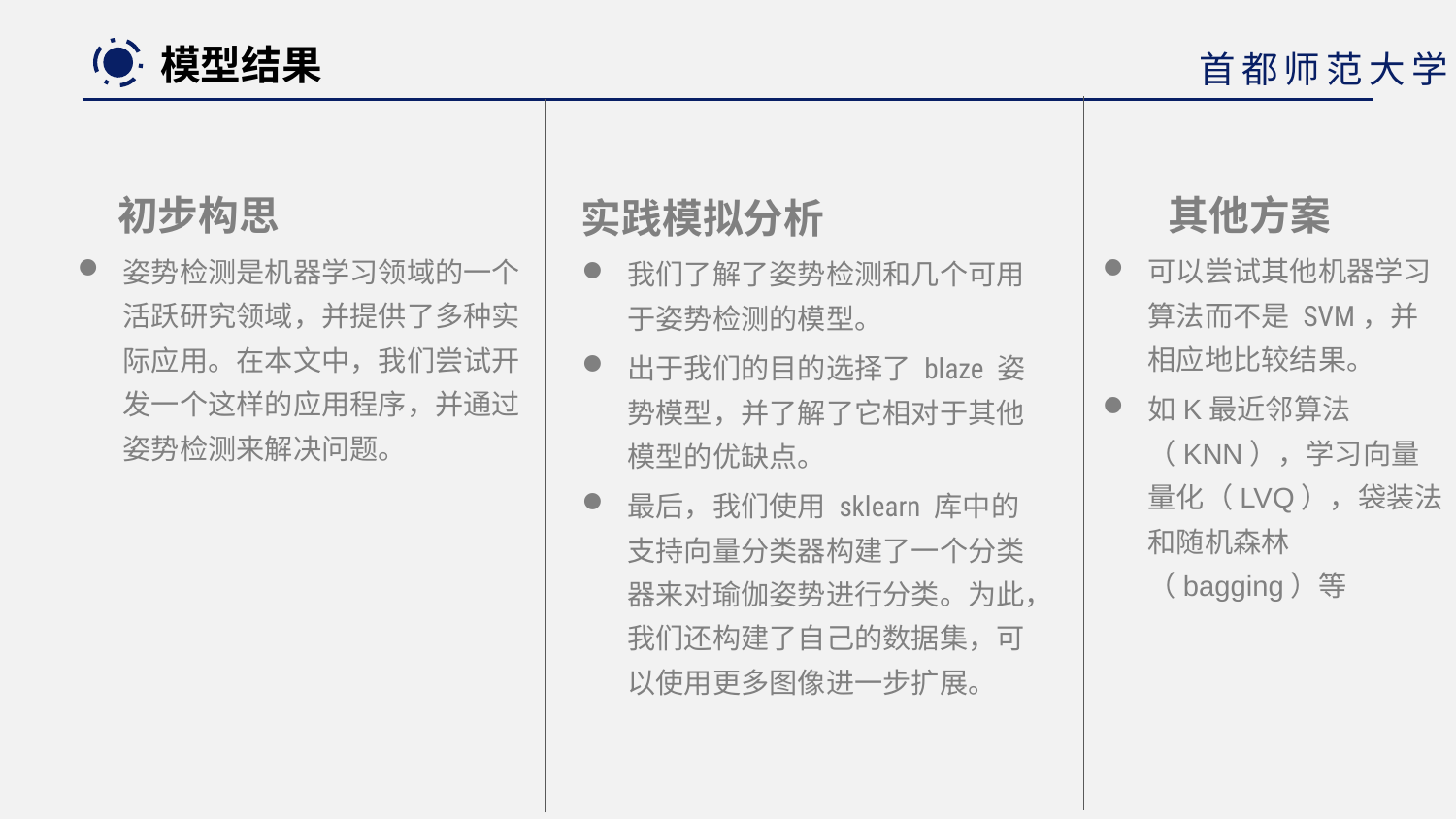

模型结果

首都师范大学
其他方案
初步构思
实践模拟分析
可以尝试其他机器学习算法而不是 SVM，并相应地比较结果。
如K最近邻算法（KNN），学习向量量化（LVQ），袋装法和随机森林（bagging）等
姿势检测是机器学习领域的一个活跃研究领域，并提供了多种实际应用。在本文中，我们尝试开发一个这样的应用程序，并通过姿势检测来解决问题。
我们了解了姿势检测和几个可用于姿势检测的模型。
出于我们的目的选择了 blaze 姿势模型，并了解了它相对于其他模型的优缺点。
最后，我们使用 sklearn 库中的支持向量分类器构建了一个分类器来对瑜伽姿势进行分类。为此，我们还构建了自己的数据集，可以使用更多图像进一步扩展。